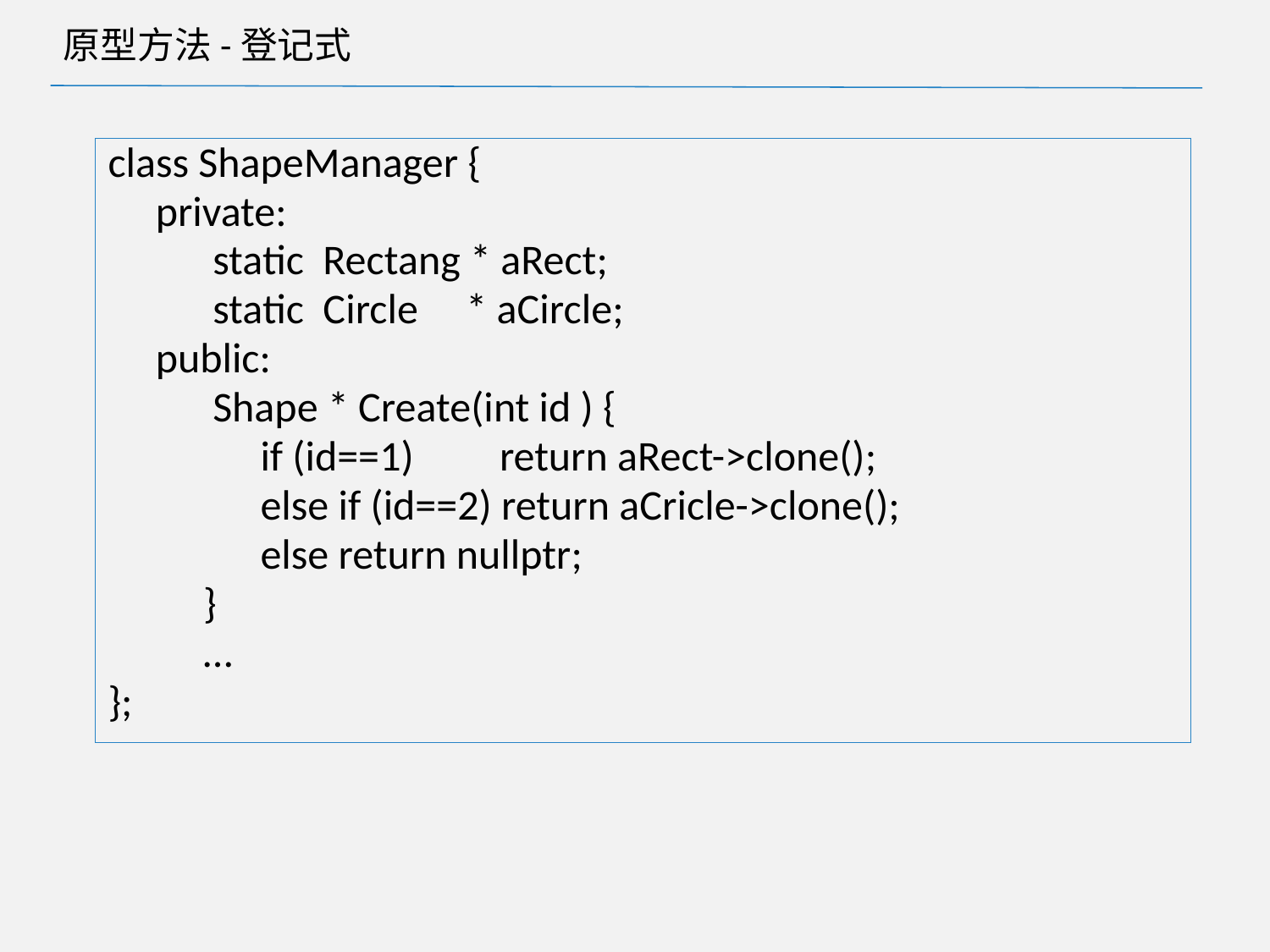

# 原型方法-登记式
class ShapeManager {
     private:
           static  Rectang * aRect;
           static  Circle     * aCircle;
     public:
           Shape * Create(int id ) {
                if (id==1)         return aRect->clone();
                else if (id==2) return aCricle->clone();
                else return nullptr;
          }
          …
};